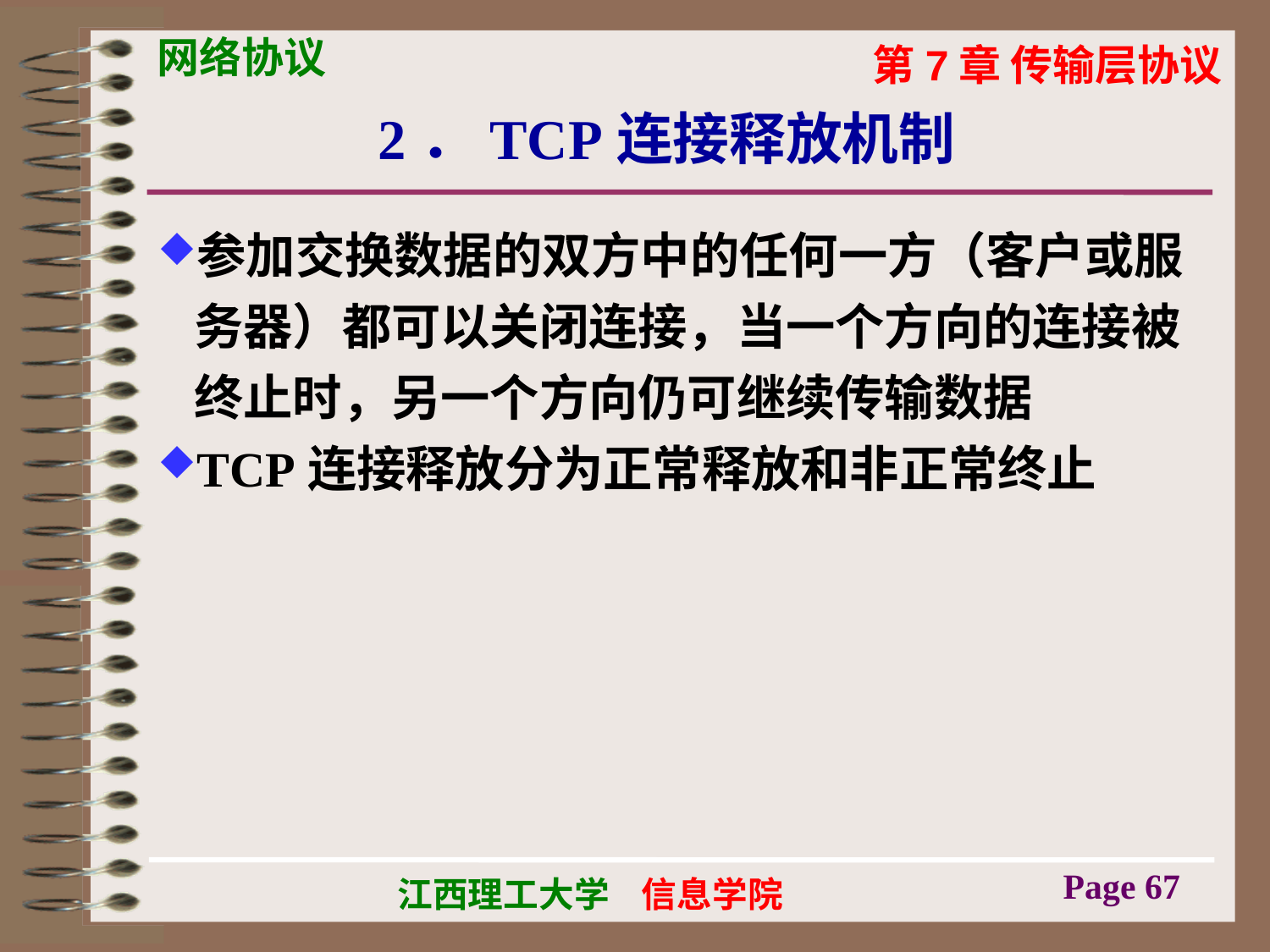

# 2．TCP连接释放机制
参加交换数据的双方中的任何一方（客户或服务器）都可以关闭连接，当一个方向的连接被终止时，另一个方向仍可继续传输数据
TCP连接释放分为正常释放和非正常终止
Page 67